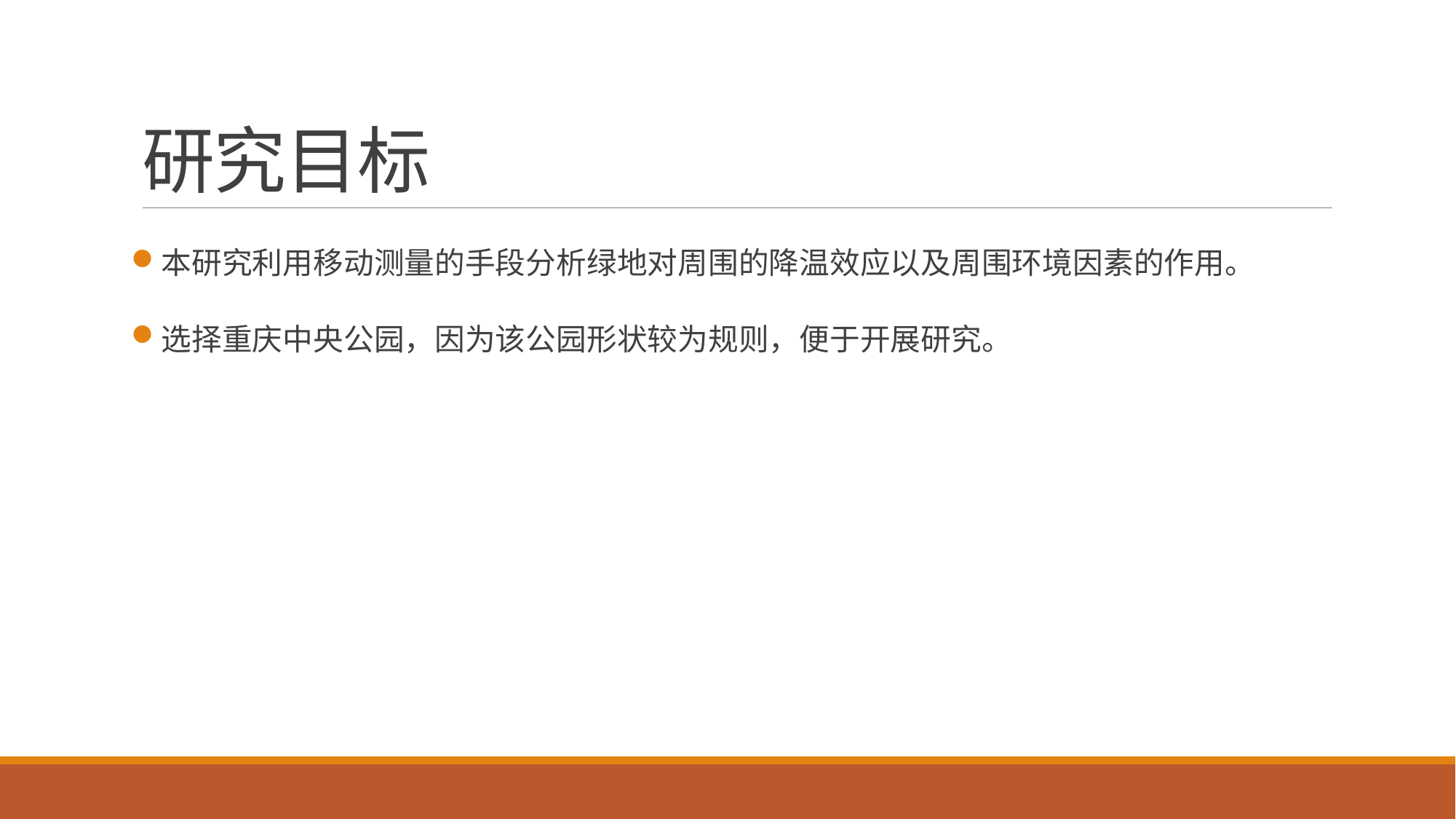

# 研究目标
本研究利用移动测量的手段分析绿地对周围的降温效应以及周围环境因素的作用。
选择重庆中央公园，因为该公园形状较为规则，便于开展研究。